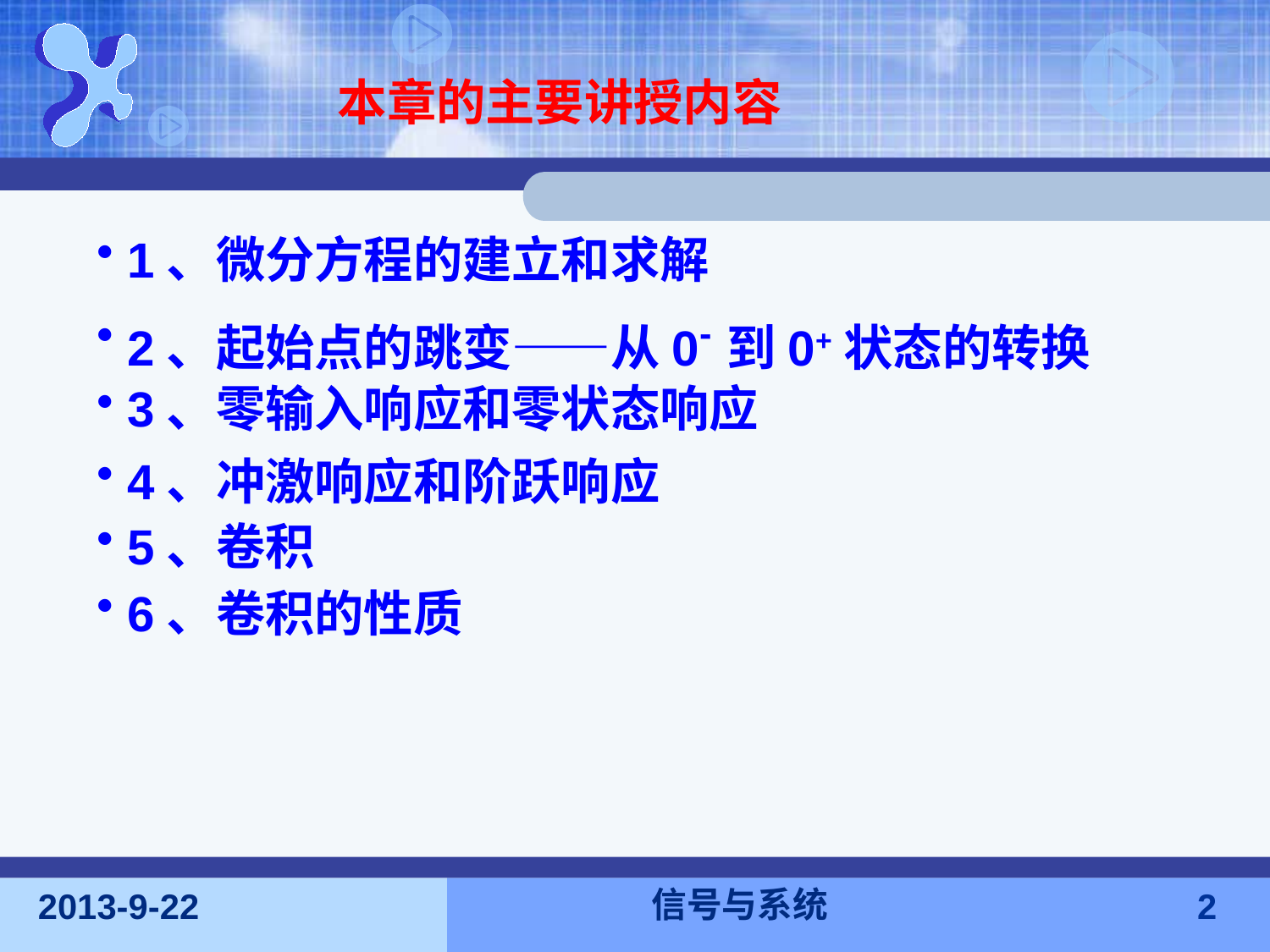

# 本章的主要讲授内容
1、微分方程的建立和求解
2、起始点的跳变——从0-到0+状态的转换
3、零输入响应和零状态响应
4、冲激响应和阶跃响应
5、卷积
6、卷积的性质
信号与系统
2013-9-22
2